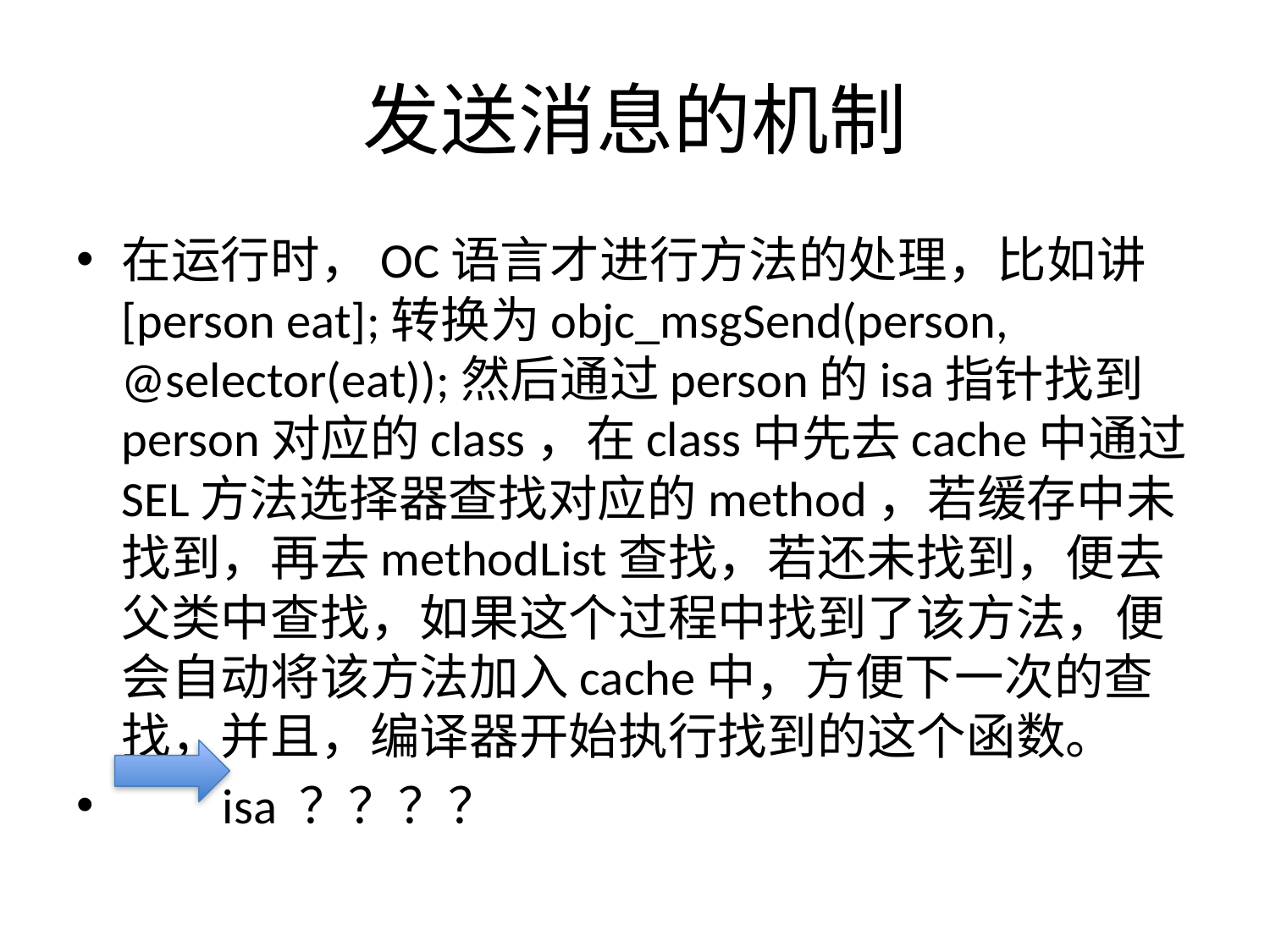

# 发送消息的机制
在运行时，OC语言才进行方法的处理，比如讲[person eat];转换为objc_msgSend(person, @selector(eat));然后通过person的isa指针找到person对应的class，在class中先去cache中通过SEL方法选择器查找对应的method，若缓存中未找到，再去methodList查找，若还未找到，便去父类中查找，如果这个过程中找到了该方法，便会自动将该方法加入cache中，方便下一次的查找，并且，编译器开始执行找到的这个函数。
         isa ？？？？